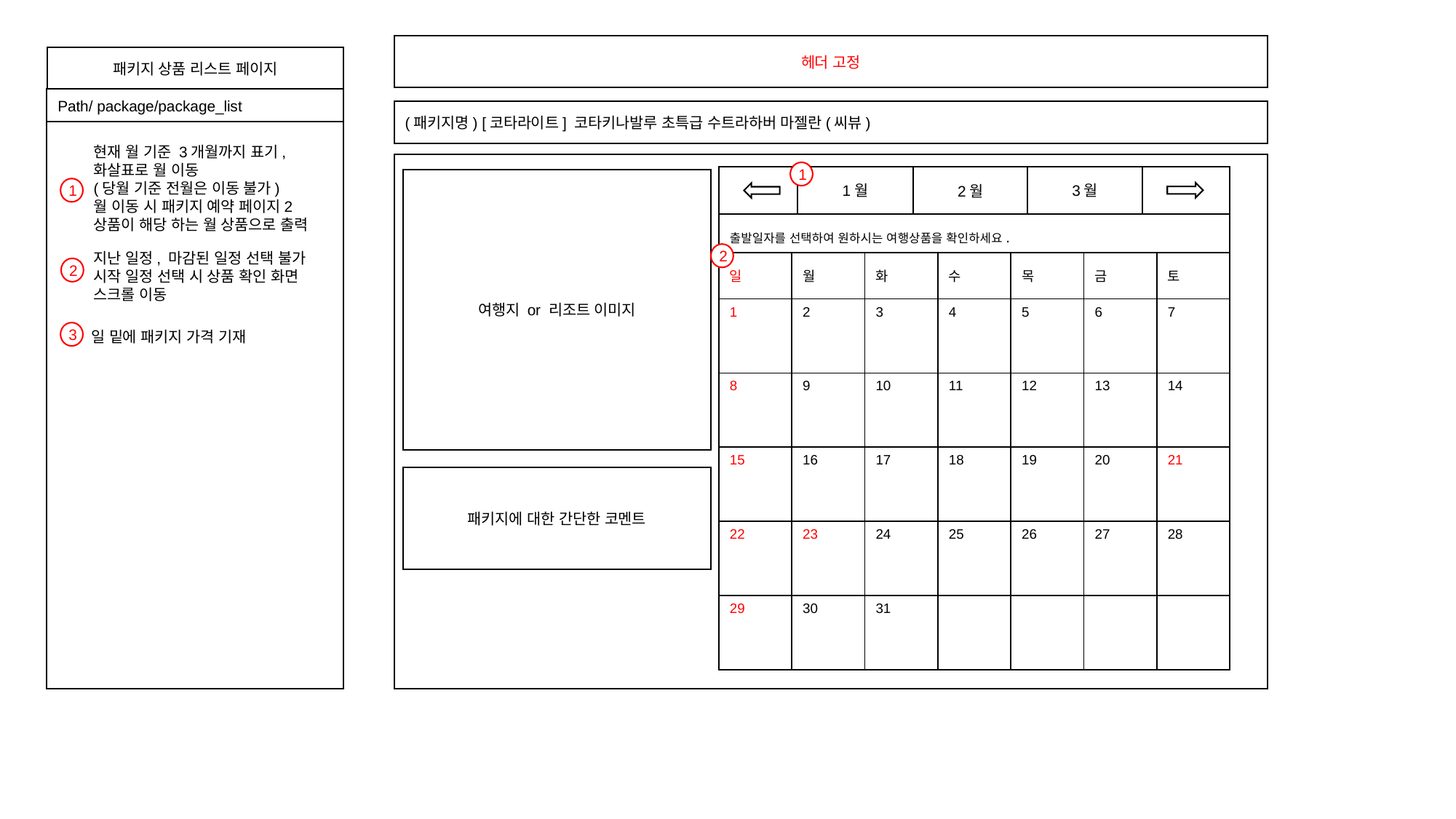

헤더 고정
패키지 상품 리스트 페이지
Path/ package/package_list
(패키지명) [코타라이트] 코타키나발루 초특급 수트라하버 마젤란(씨뷰)

현재 월 기준 3개월까지 표기,
화살표로 월 이동
(당월 기준 전월은 이동 불가)
월 이동 시 패키지 예약 페이지2
상품이 해당 하는 월 상품으로 출력

1
3월

1월
2월

출발일자를 선택하여 원하시는 여행상품을 확인하세요.
여행지 or 리조트 이미지
1

지난 일정, 마감된 일정 선택 불가
시작 일정 선택 시 상품 확인 화면
스크롤 이동
2
| 일 | 월 | 화 | 수 | 목 | 금 | 토 |
| --- | --- | --- | --- | --- | --- | --- |
| 1 | 2 | 3 | 4 | 5 | 6 | 7 |
| 8 | 9 | 10 | 11 | 12 | 13 | 14 |
| 15 | 16 | 17 | 18 | 19 | 20 | 21 |
| 22 | 23 | 24 | 25 | 26 | 27 | 28 |
| 29 | 30 | 31 |  |  |  |  |
2
일 밑에 패키지 가격 기재
3
패키지에 대한 간단한 코멘트